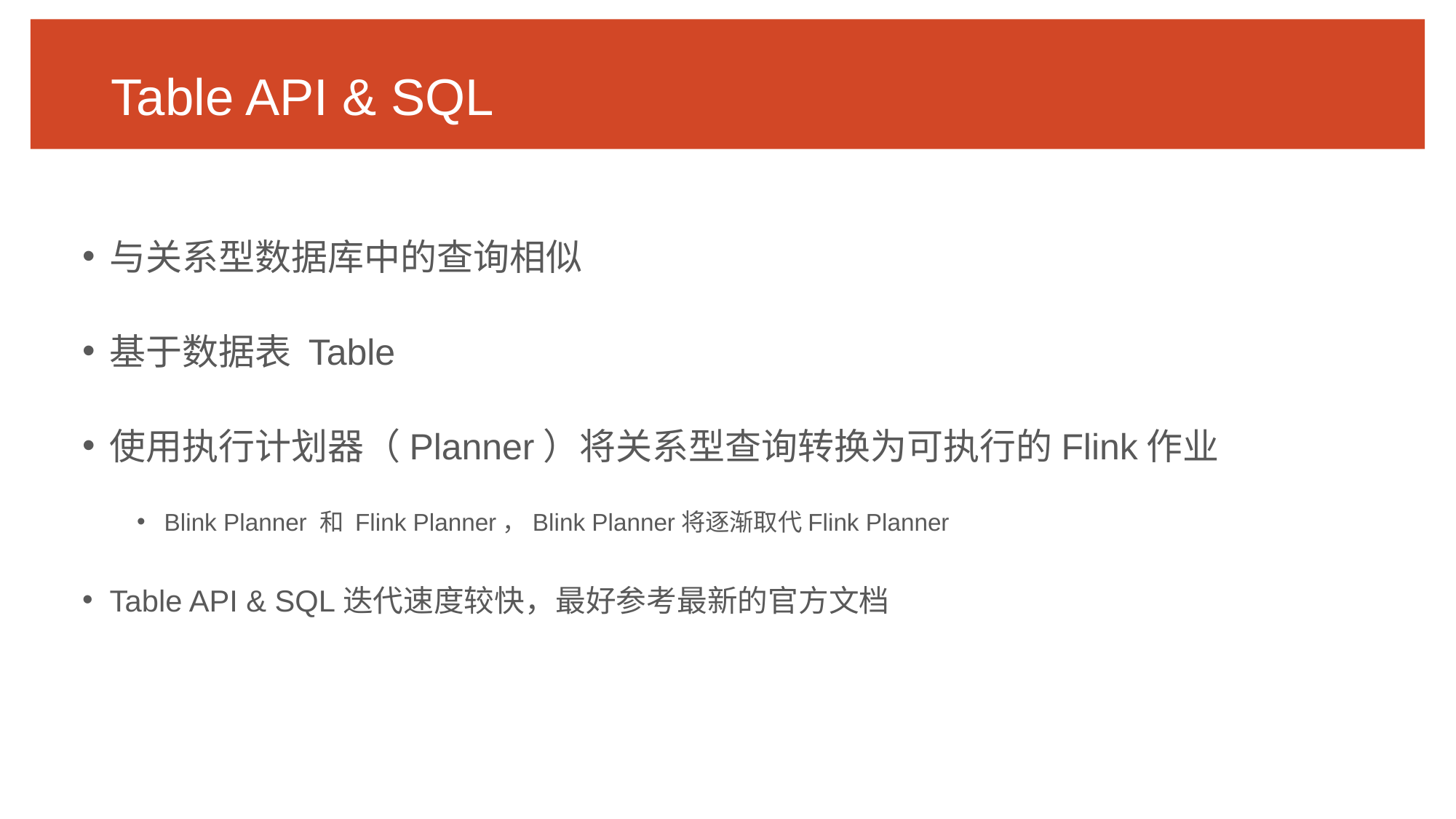

# Table API & SQL
与关系型数据库中的查询相似
基于数据表 Table
使用执行计划器（Planner）将关系型查询转换为可执行的Flink作业
Blink Planner 和 Flink Planner，Blink Planner将逐渐取代Flink Planner
Table API & SQL迭代速度较快，最好参考最新的官方文档